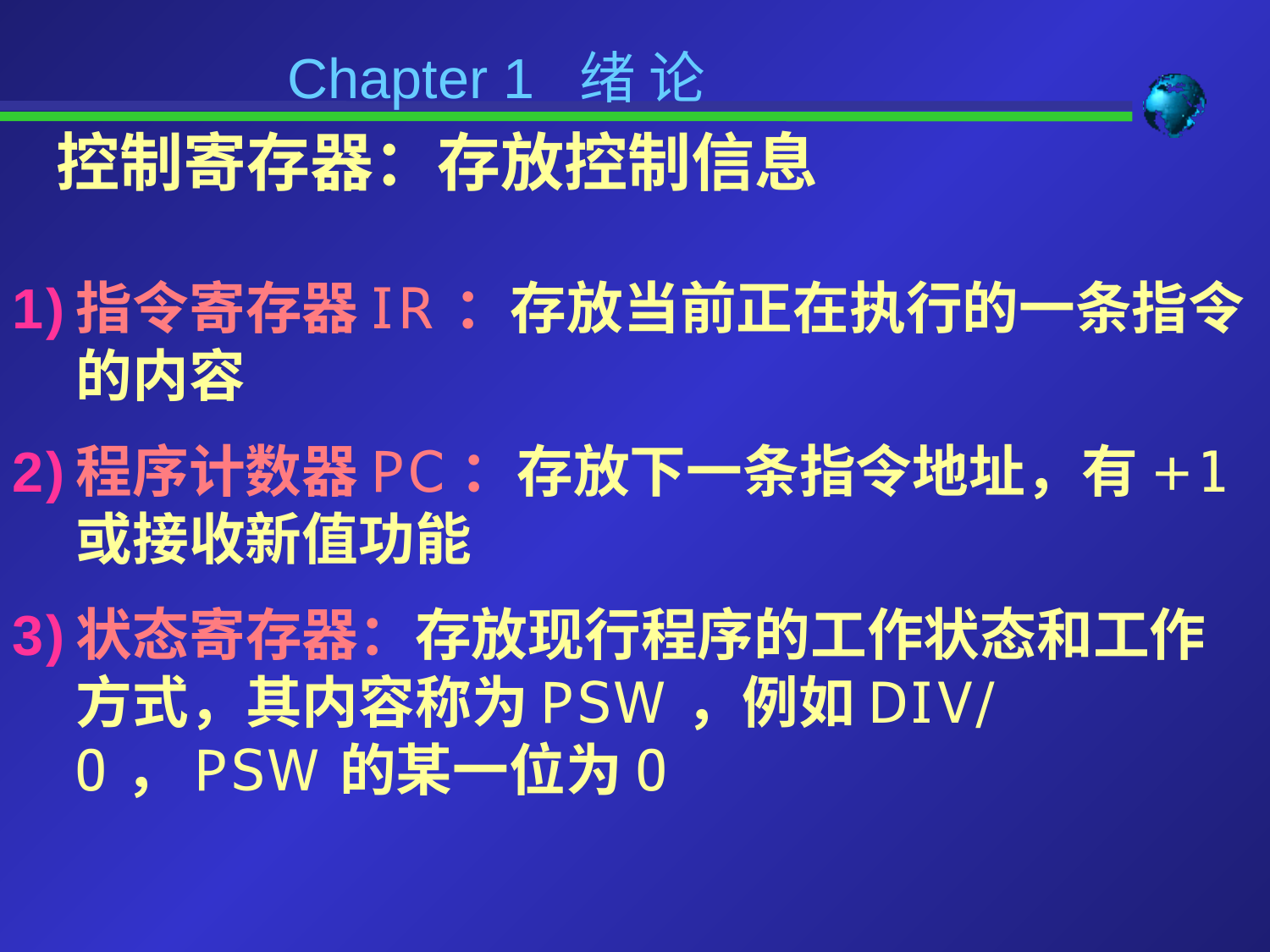

Chapter 1  绪 论
  控制寄存器：存放控制信息
指令寄存器IR：存放当前正在执行的一条指令的内容
程序计数器PC：存放下一条指令地址，有+1或接收新值功能
状态寄存器：存放现行程序的工作状态和工作方式，其内容称为PSW，例如DIV/0，PSW的某一位为0